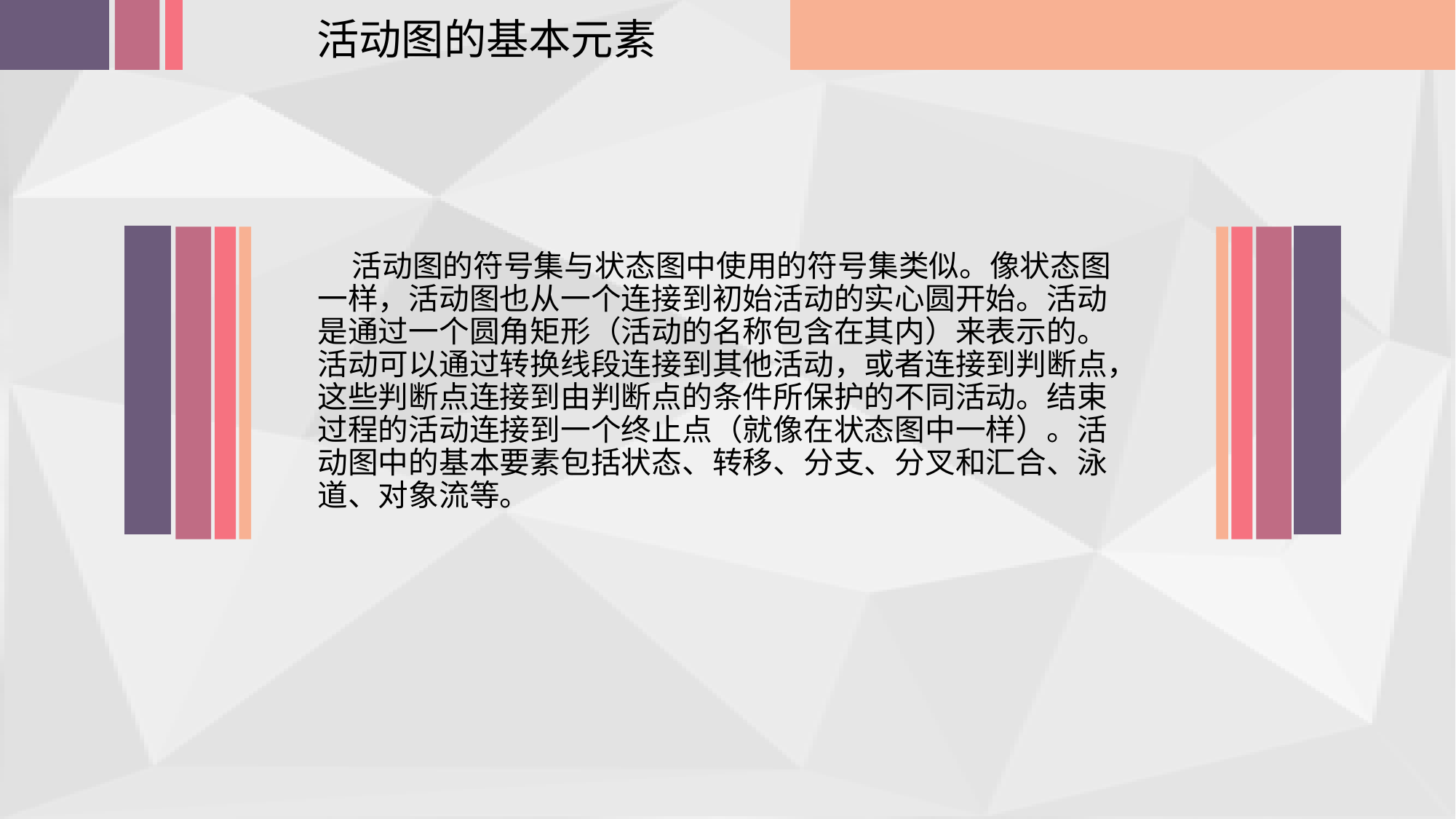

活动图的基本元素

    活动图的符号集与状态图中使用的符号集类似。像状态图一样，活动图也从一个连接到初始活动的实心圆开始。活动是通过一个圆角矩形（活动的名称包含在其内）来表示的。活动可以通过转换线段连接到其他活动，或者连接到判断点，这些判断点连接到由判断点的条件所保护的不同活动。结束过程的活动连接到一个终止点（就像在状态图中一样）。活动图中的基本要素包括状态、转移、分支、分叉和汇合、泳道、对象流等。